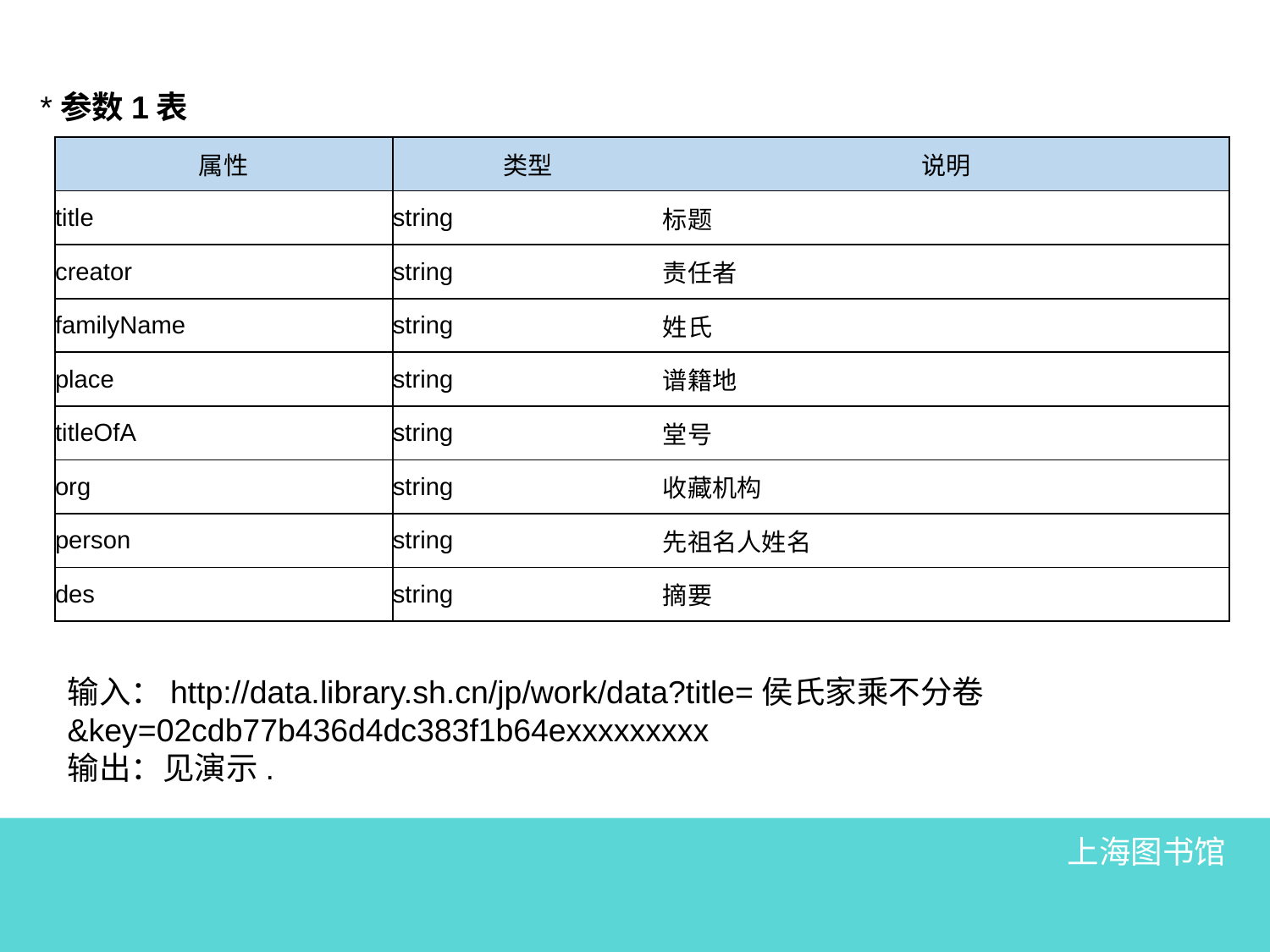

*参数1表
| 属性 | 类型 | 说明 |
| --- | --- | --- |
| title | string | 标题 |
| creator | string | 责任者 |
| familyName | string | 姓氏 |
| place | string | 谱籍地 |
| titleOfA | string | 堂号 |
| org | string | 收藏机构 |
| person | string | 先祖名人姓名 |
| des | string | 摘要 |

输入：http://data.library.sh.cn/jp/work/data?title=侯氏家乘不分卷&key=02cdb77b436d4dc383f1b64exxxxxxxxx
输出：见演示.
上海图书馆